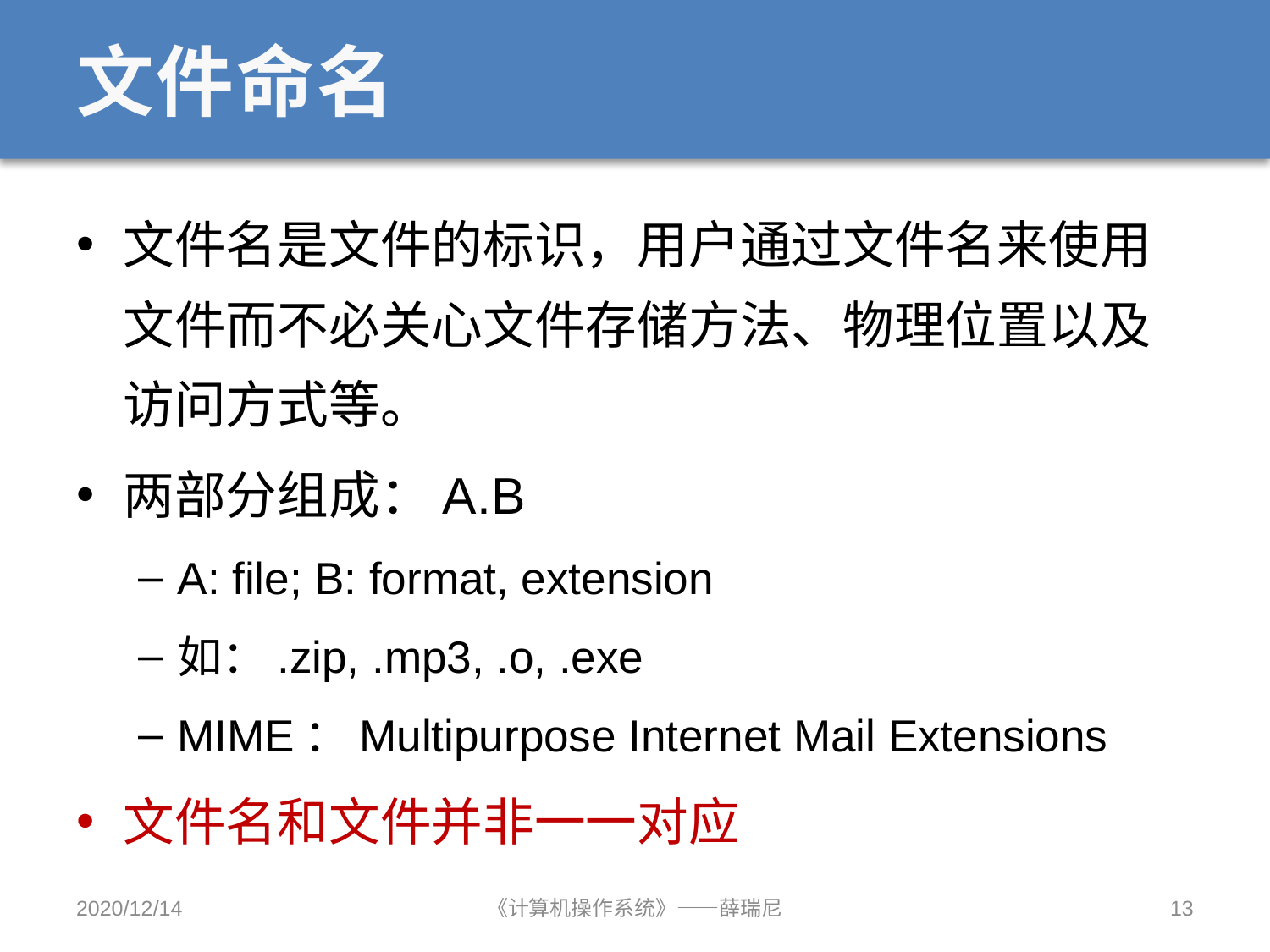

# 文件命名
文件名是文件的标识，用户通过文件名来使用文件而不必关心文件存储方法、物理位置以及访问方式等。
两部分组成：A.B
A: file; B: format, extension
如：.zip, .mp3, .o, .exe
MIME：Multipurpose Internet Mail Extensions
文件名和文件并非一一对应
2020/12/14
《计算机操作系统》——薛瑞尼
13